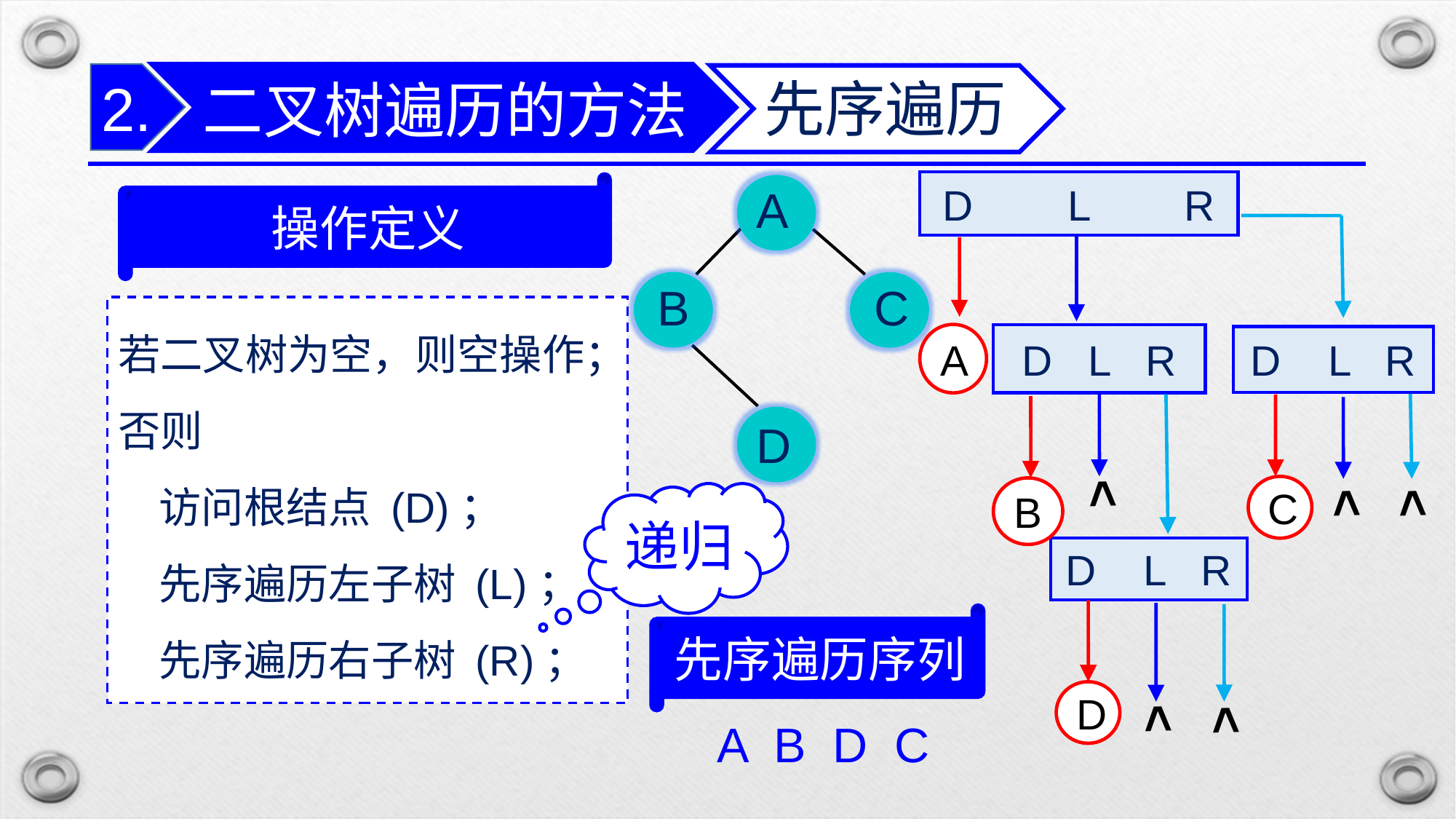

二叉树遍历的方法

2.
先序遍历
D        L        R
操作定义
A

B

C

D

D    L   R

D   L   R

A
若二叉树为空，则空操作；
否则
访问根结点 (D)；
先序遍历左子树 (L)；
先序遍历右子树 (R)；

>

D    L   R

>

C

B

>
递归

D

>
先序遍历序列

>
A  B  D  C